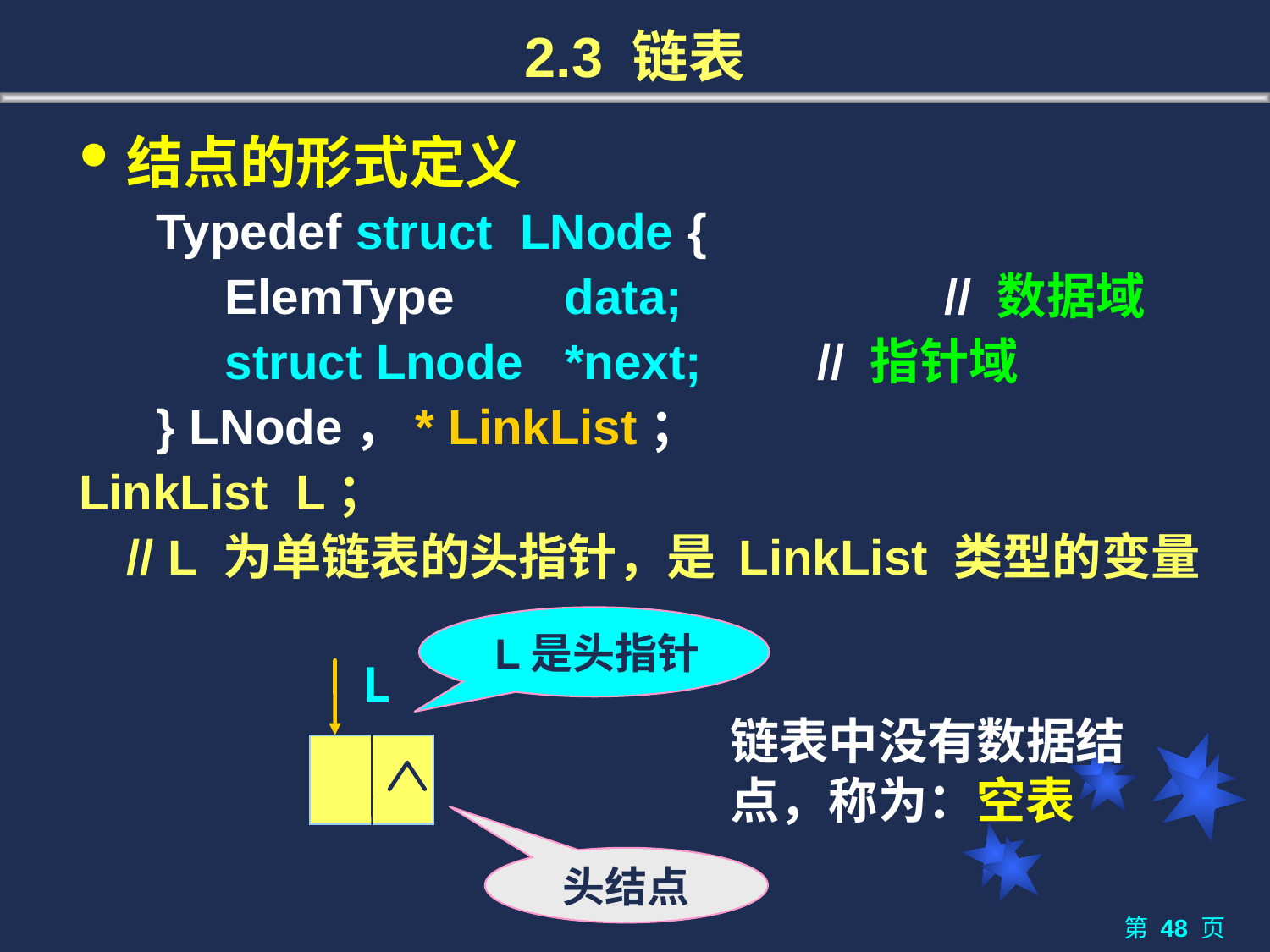

# 2.3 链表
结点的形式定义
 Typedef struct  LNode {
      ElemType        data;  		// 数据域
      struct Lnode   *next;  	// 指针域
 } LNode，* LinkList；
LinkList  L；
// L 为单链表的头指针，是 LinkList 类型的变量
 L是头指针
L

n

链表中没有数据结点，称为：空表
头结点
第 48 页